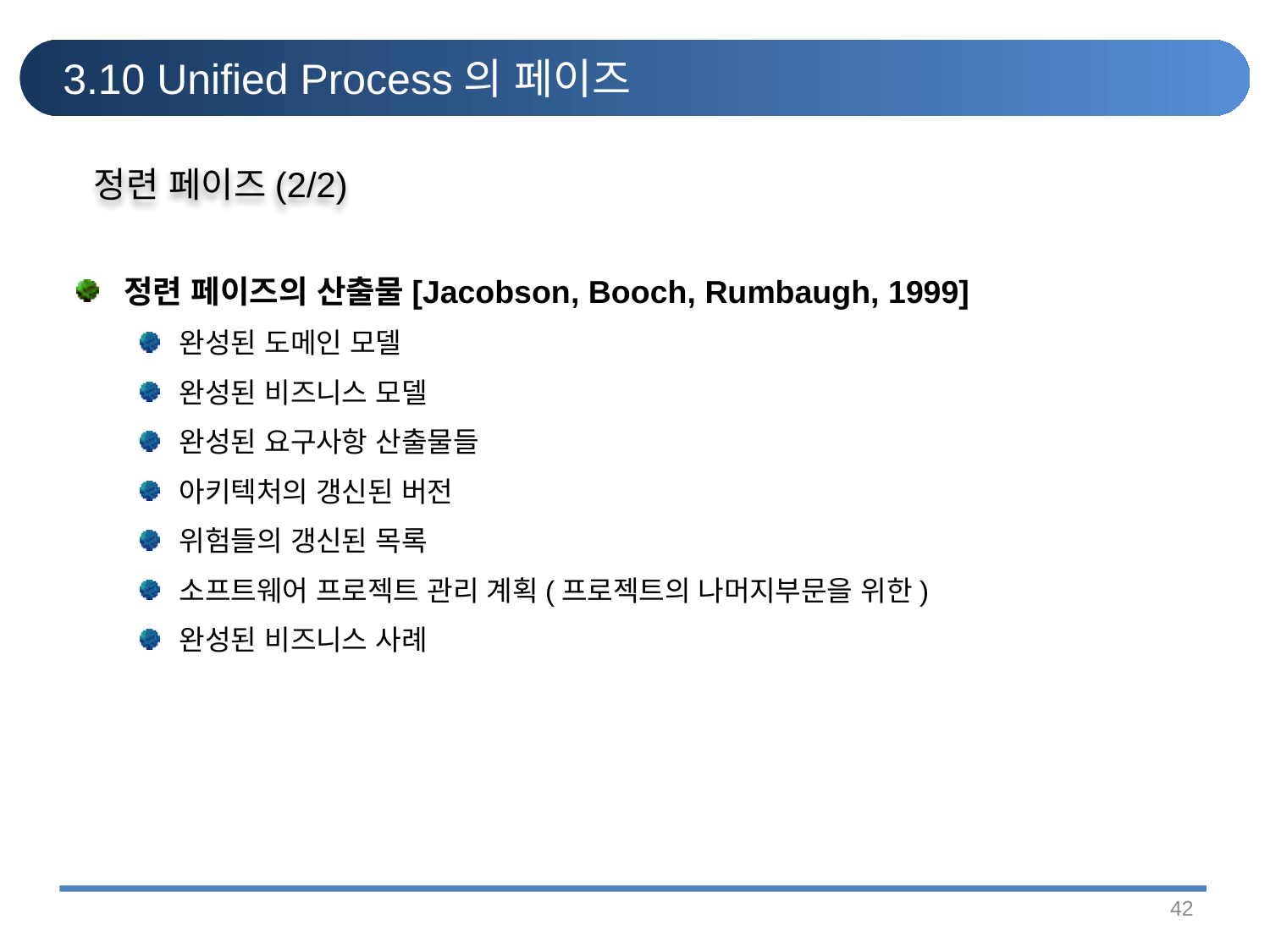

# 3.10 Unified Process의 페이즈
정련 페이즈(2/2)
정련 페이즈의 산출물[Jacobson, Booch, Rumbaugh, 1999]
완성된 도메인 모델
완성된 비즈니스 모델
완성된 요구사항 산출물들
아키텍처의 갱신된 버전
위험들의 갱신된 목록
소프트웨어 프로젝트 관리 계획(프로젝트의 나머지부문을 위한)
완성된 비즈니스 사례

42